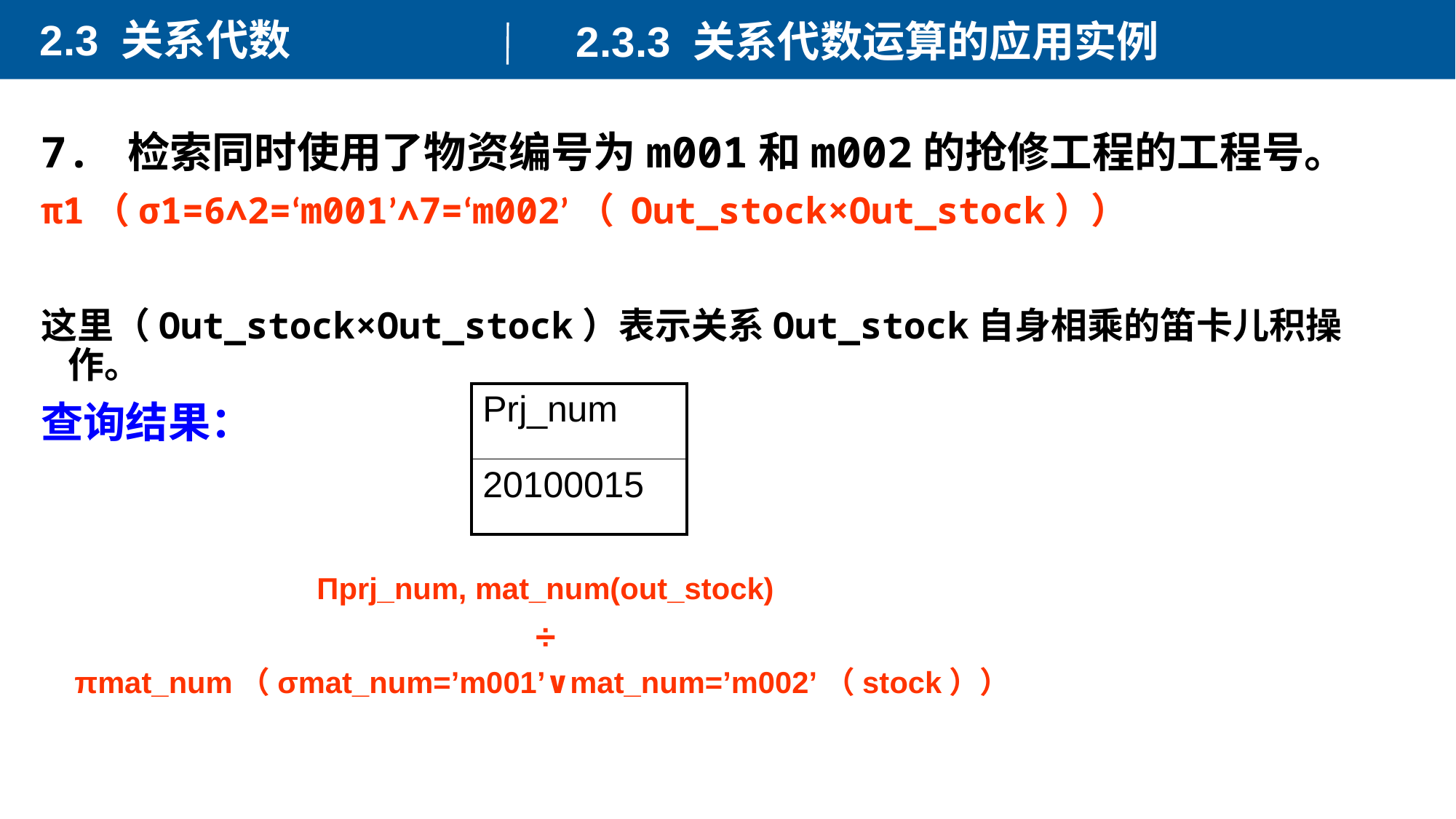

2.3 关系代数
2.3.3 关系代数运算的应用实例
7. 检索同时使用了物资编号为m001和m002的抢修工程的工程号。
π1（σ1=6∧2=‘m001’∧7=‘m002’（ Out_stock×Out_stock））

这里（Out_stock×Out_stock）表示关系Out_stock自身相乘的笛卡儿积操作。
查询结果：
| Prj\_num |
| --- |
| 20100015 |
Πprj_num, mat_num(out_stock)
÷
πmat_num（σmat_num=’m001’∨mat_num=’m002’（stock））